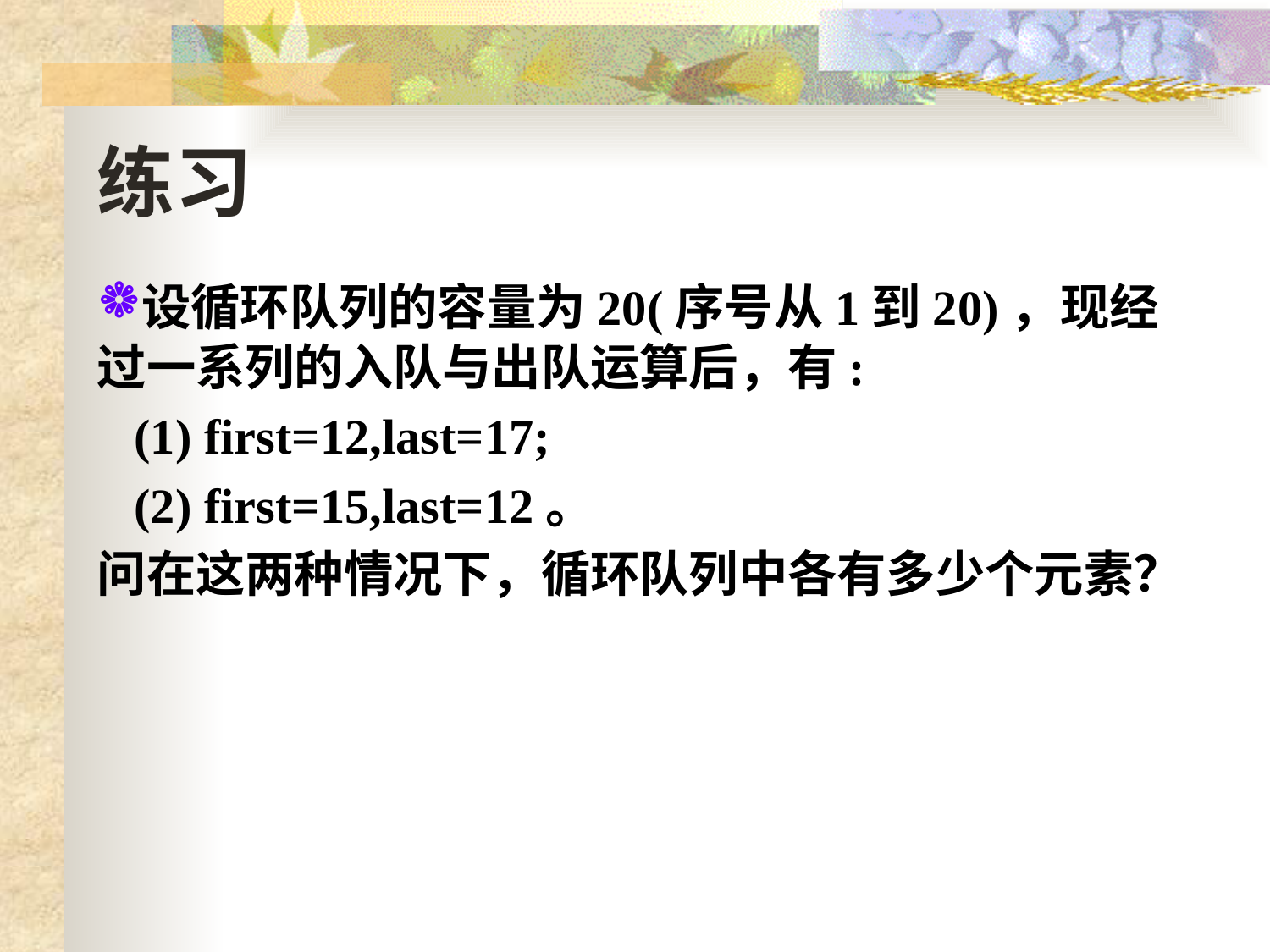

练习
设循环队列的容量为20(序号从1到20)，现经过一系列的入队与出队运算后，有:
   (1) first=12,last=17;
   (2) first=15,last=12。
问在这两种情况下，循环队列中各有多少个元素？